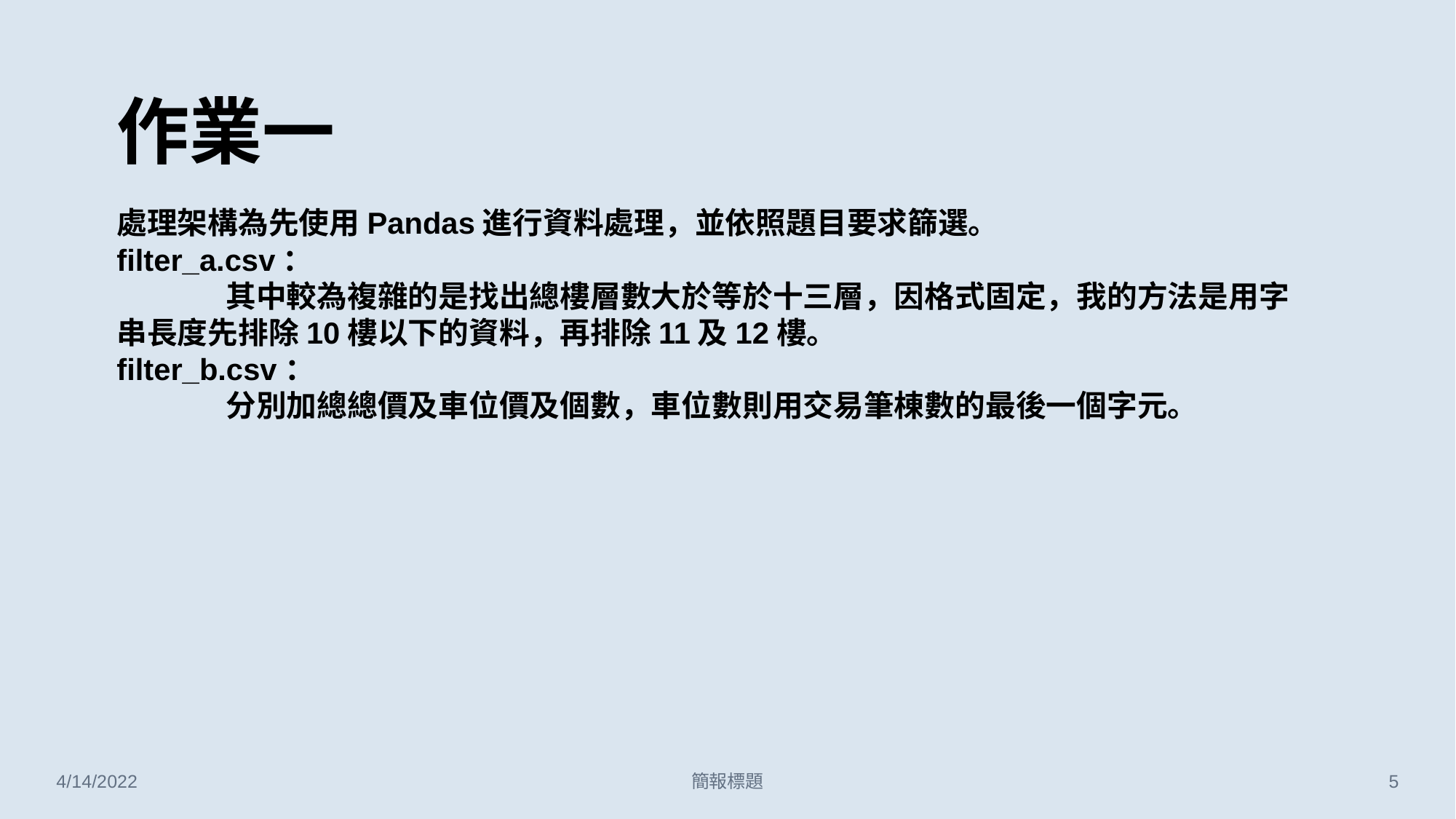

作業一
處理架構為先使用Pandas進行資料處理，並依照題目要求篩選。
filter_a.csv：
	其中較為複雜的是找出總樓層數大於等於十三層，因格式固定，我的方法是用字串長度先排除10樓以下的資料，再排除11及12樓。
filter_b.csv：
	分別加總總價及車位價及個數，車位數則用交易筆棟數的最後一個字元。

4/14/2022
簡報標題
5